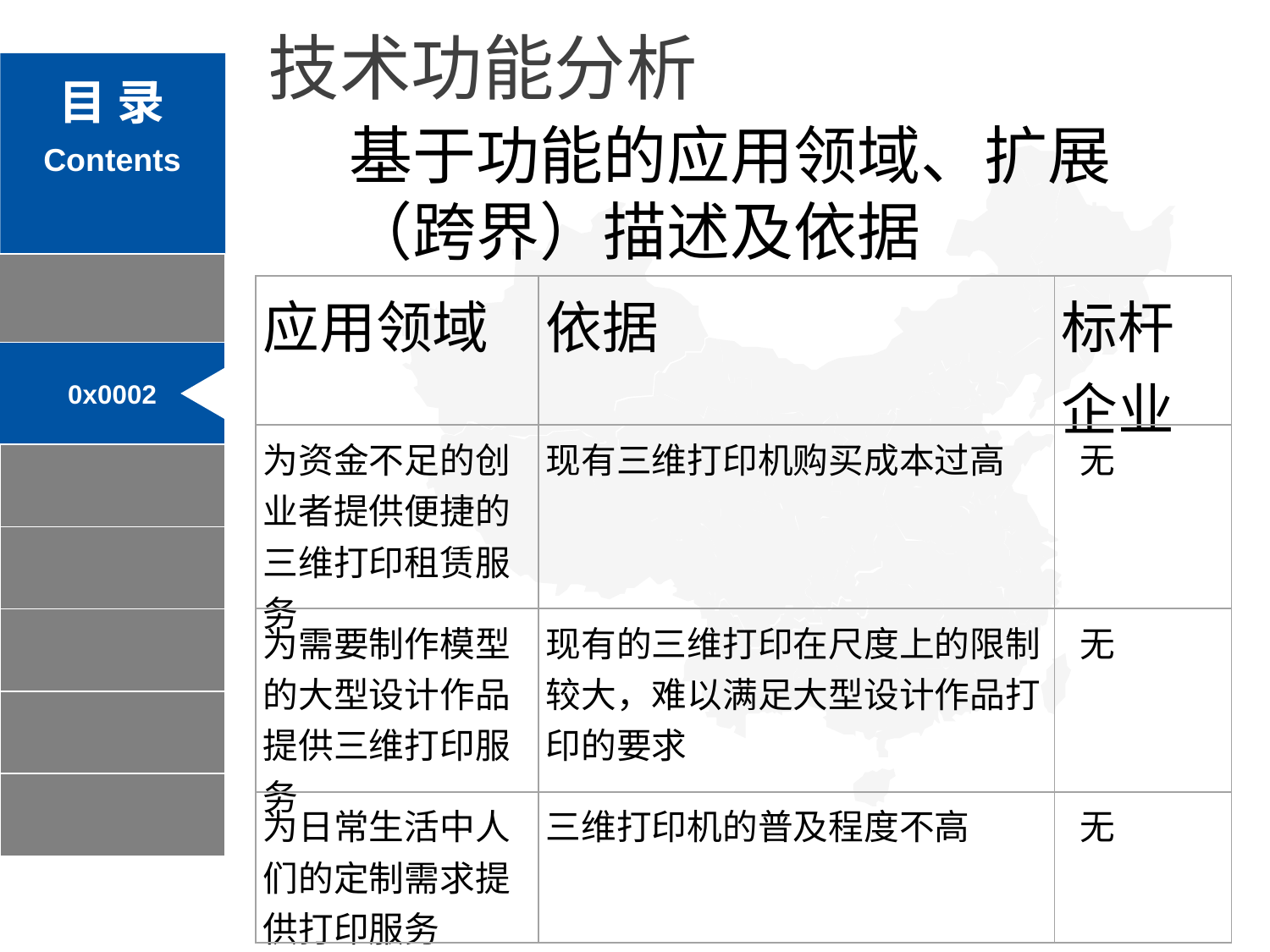

技术功能分析

目 录
Contents

0x0002

基于功能的应用领域、扩展（跨界）描述及依据
| 应用领域 | 依据 | 标杆企业 |
| --- | --- | --- |
| 为资金不足的创业者提供便捷的三维打印租赁服务 | 现有三维打印机购买成本过高 | 无 |
| 为需要制作模型的大型设计作品提供三维打印服务 | 现有的三维打印在尺度上的限制较大，难以满足大型设计作品打印的要求 | 无 |
| 为日常生活中人们的定制需求提供打印服务 | 三维打印机的普及程度不高 | 无 |